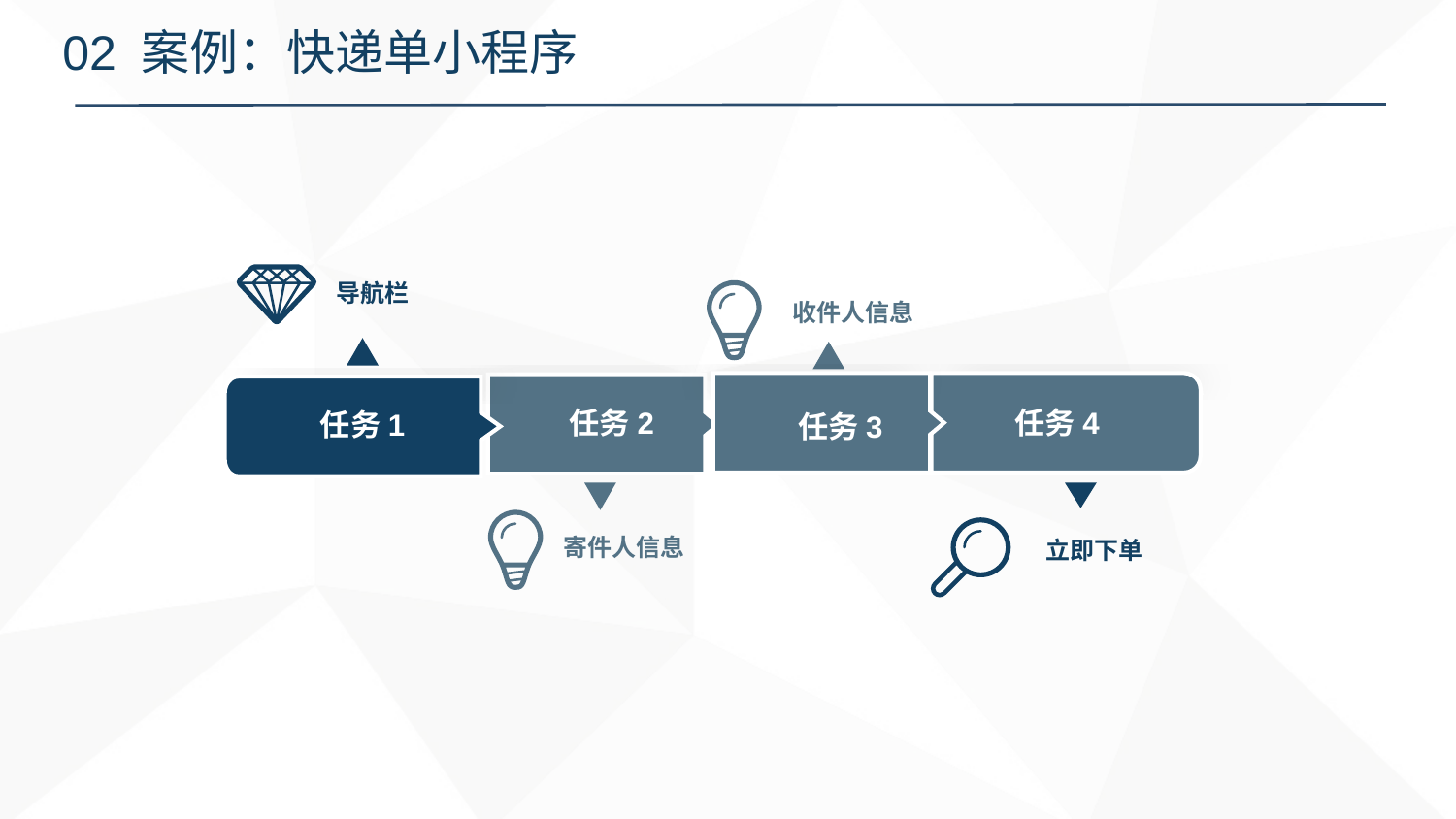

# 02 案例：快递单小程序

导航栏

收件人信息

任务2
任务4
任务1
任务3

寄件人信息
立即下单